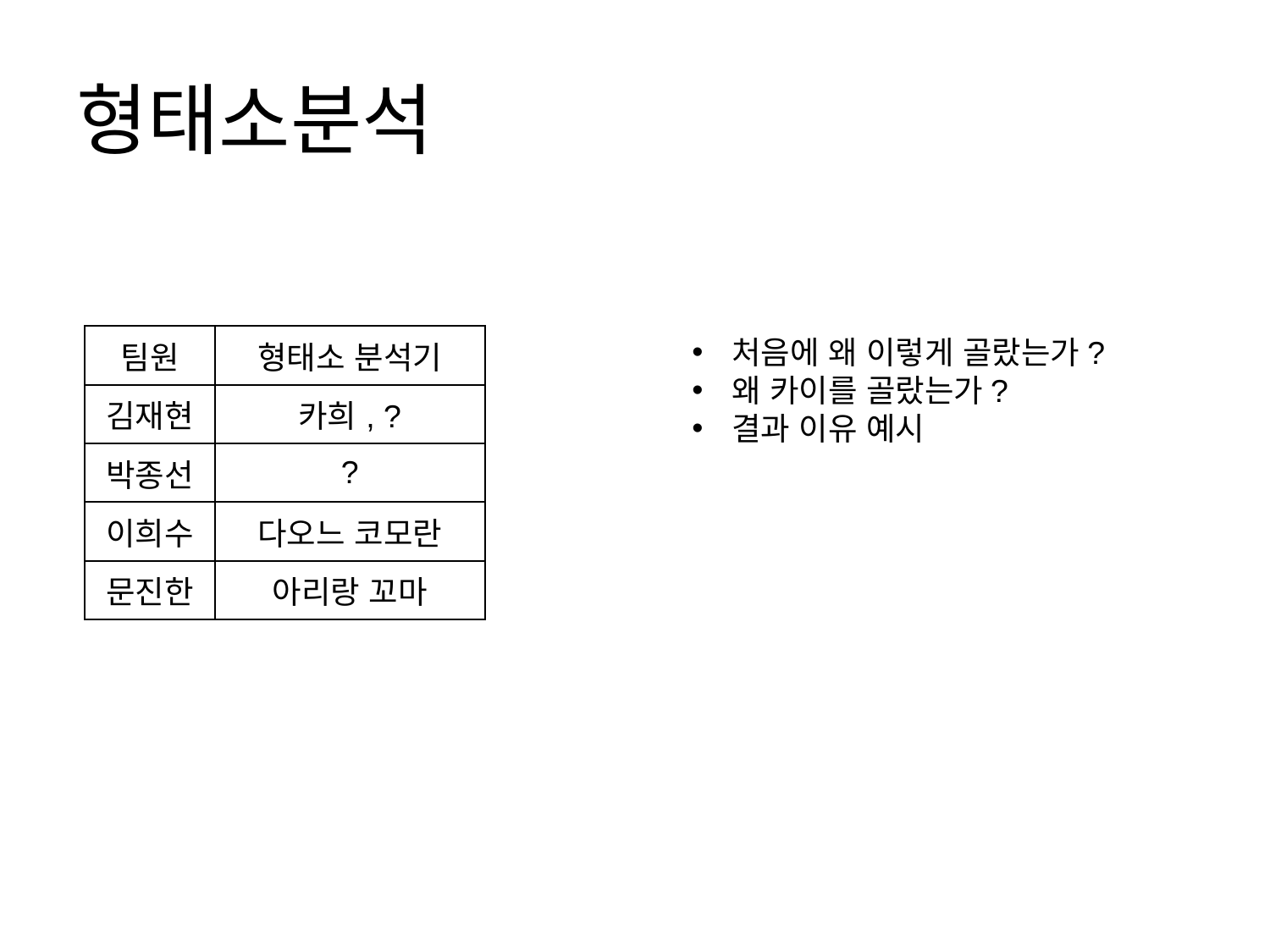

# 형태소분석
| 팀원 | 형태소 분석기 |
| --- | --- |
| 김재현 | 카희, ? |
| 박종선 | ? |
| 이희수 | 다오느 코모란 |
| 문진한 | 아리랑 꼬마 |
처음에 왜 이렇게 골랐는가?
왜 카이를 골랐는가?
결과 이유 예시